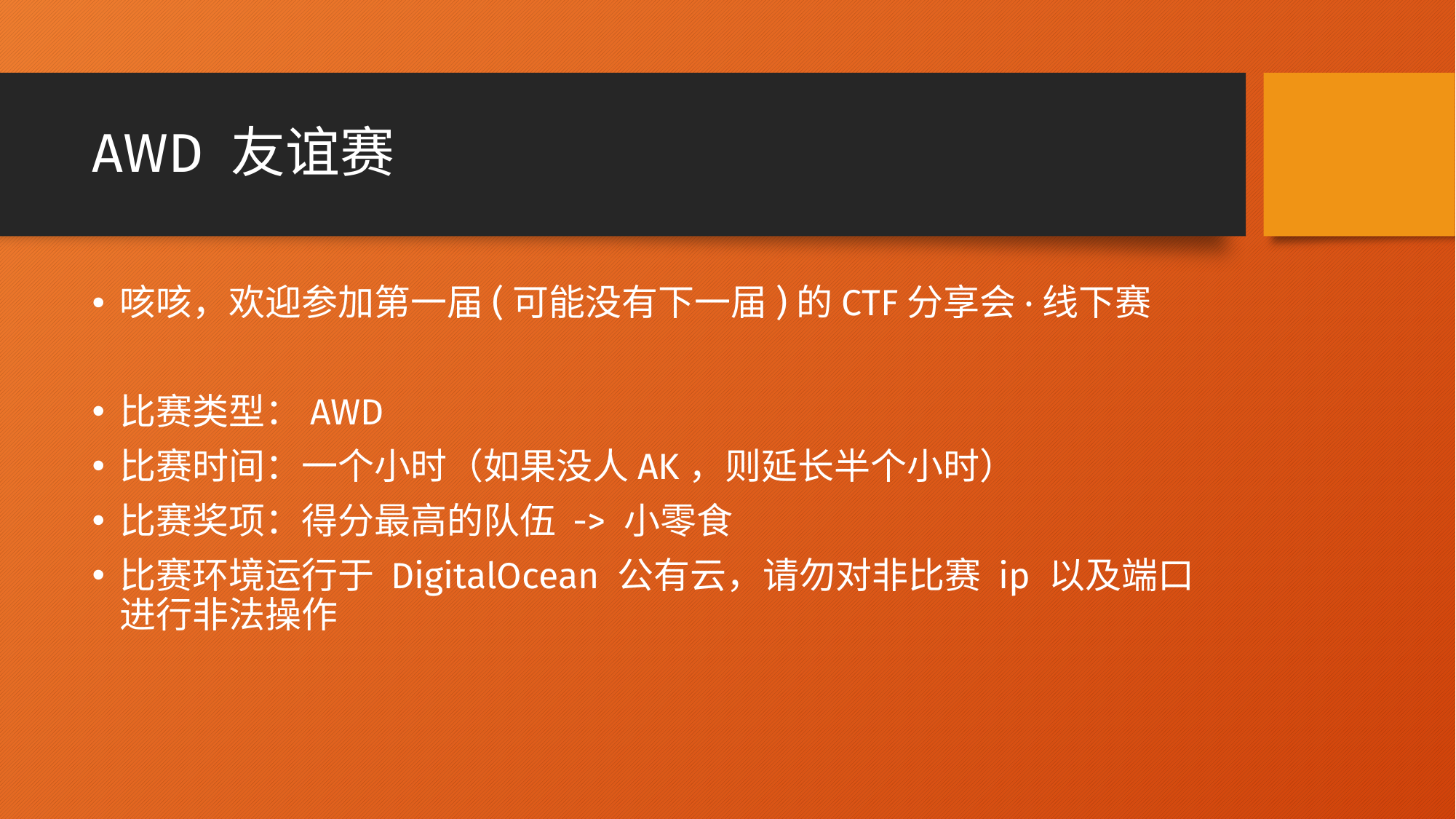

# AWD 友谊赛
咳咳，欢迎参加第一届(可能没有下一届)的CTF分享会·线下赛

比赛类型：AWD
比赛时间：一个小时（如果没人AK，则延长半个小时）
比赛奖项：得分最高的队伍 -> 小零食
比赛环境运行于 DigitalOcean 公有云，请勿对非比赛 ip 以及端口进行非法操作